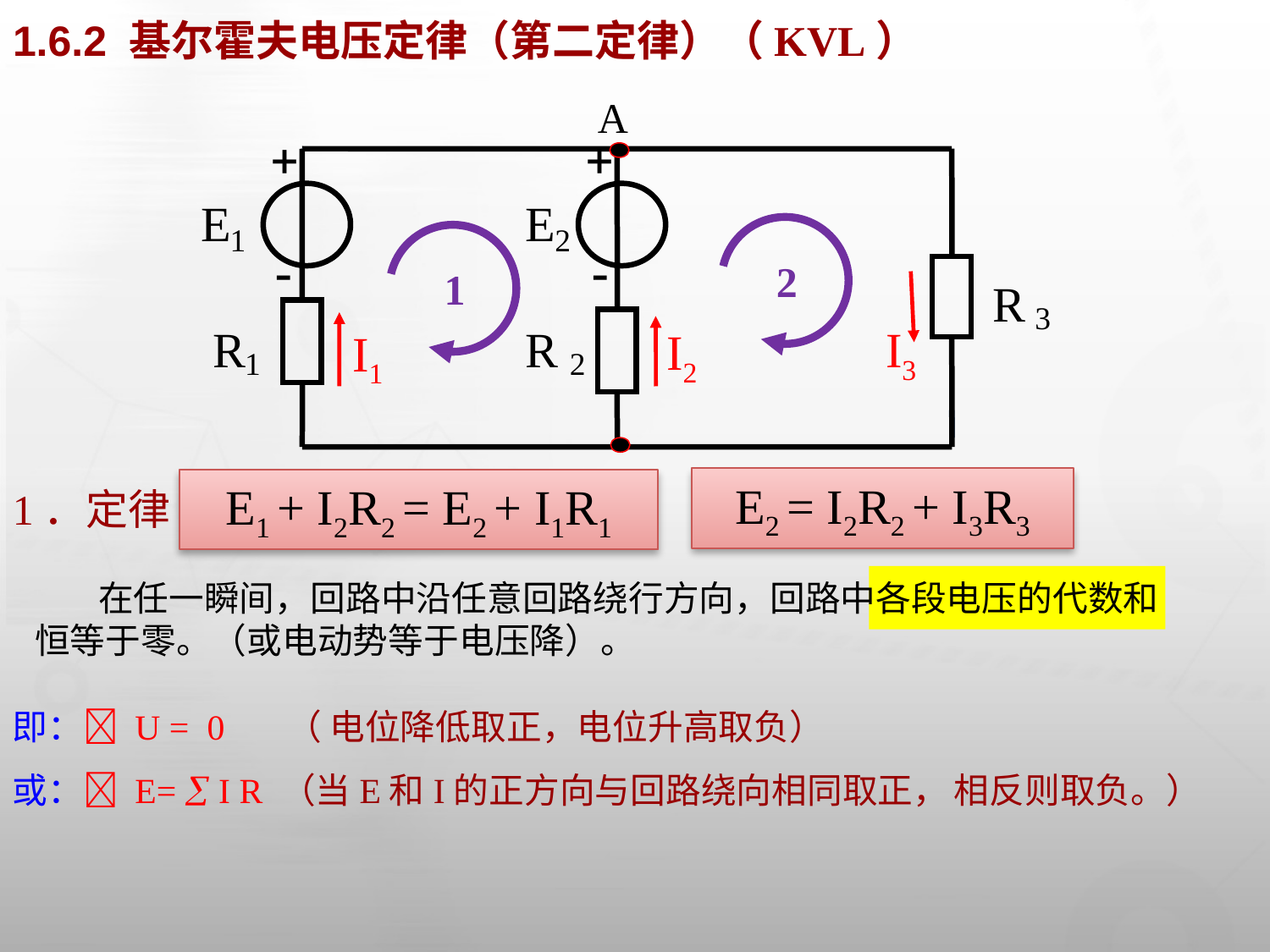

# 1.6.2 基尔霍夫电压定律（第二定律）（KVL）
A
+
+

E
E
1
2
 −
−

R
3

R
1

I3
I2
I1
R

2

B

2

1
E2 = I2R2 + I3R3
E1 + I2R2 = E2 + I1R1
1．定律:

       在任一瞬间，回路中沿任意回路绕行方向，回路中各段电压的代数和恒等于零。（或电动势等于电压降）。
即：∑ U =  0      （ 电位降低取正，电位升高取负）
或：∑ E= ∑ I R （当E和I的正方向与回路绕向相同取正， 相反则取负。）